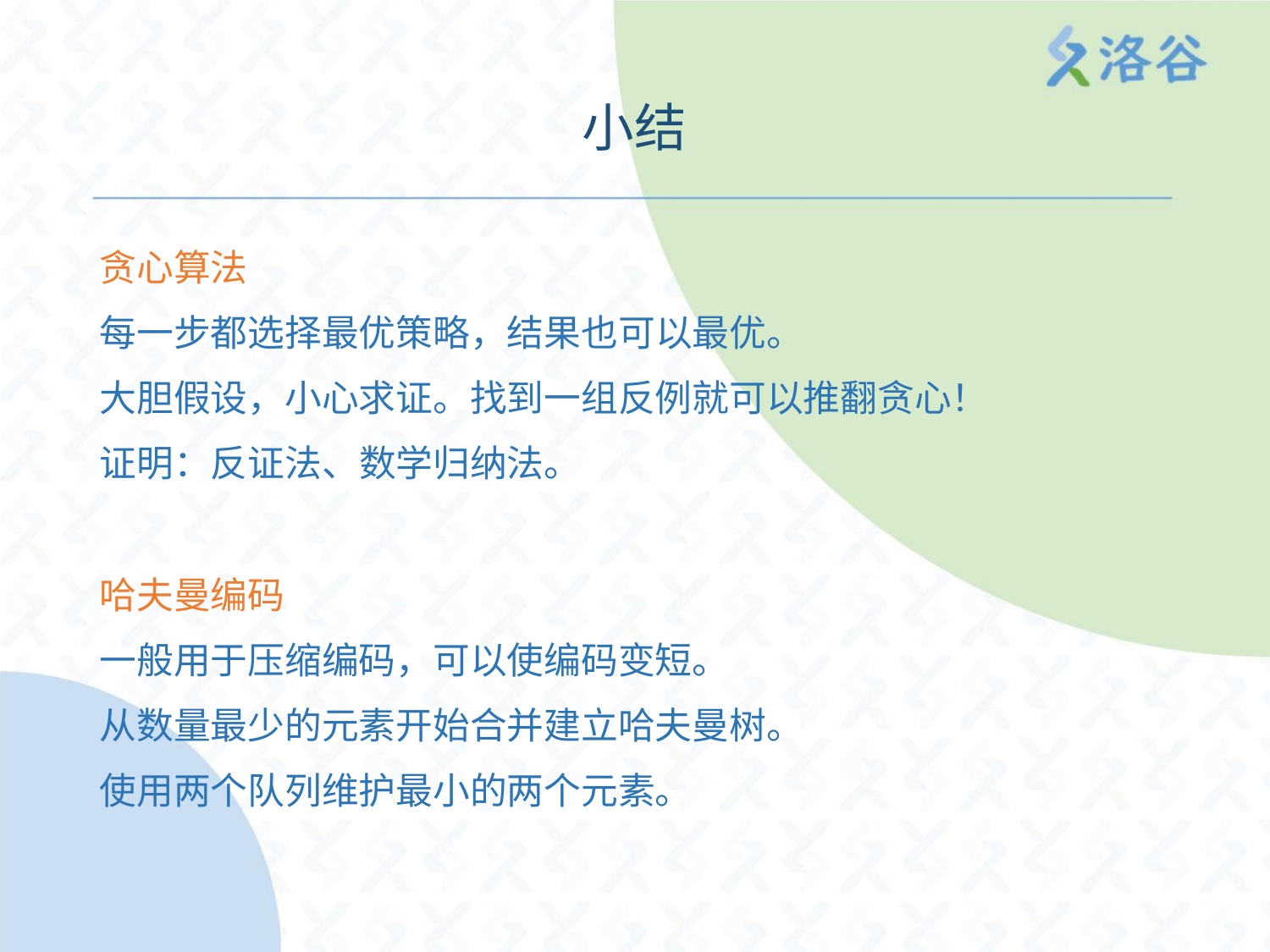

小结
贪心算法
每一步都选择最优策略，结果也可以最优。
大胆假设，小心求证。找到一组反例就可以推翻贪心！
证明：反证法、数学归纳法。
哈夫曼编码
一般用于压缩编码，可以使编码变短。
从数量最少的元素开始合并建立哈夫曼树。
使用两个队列维护最小的两个元素。